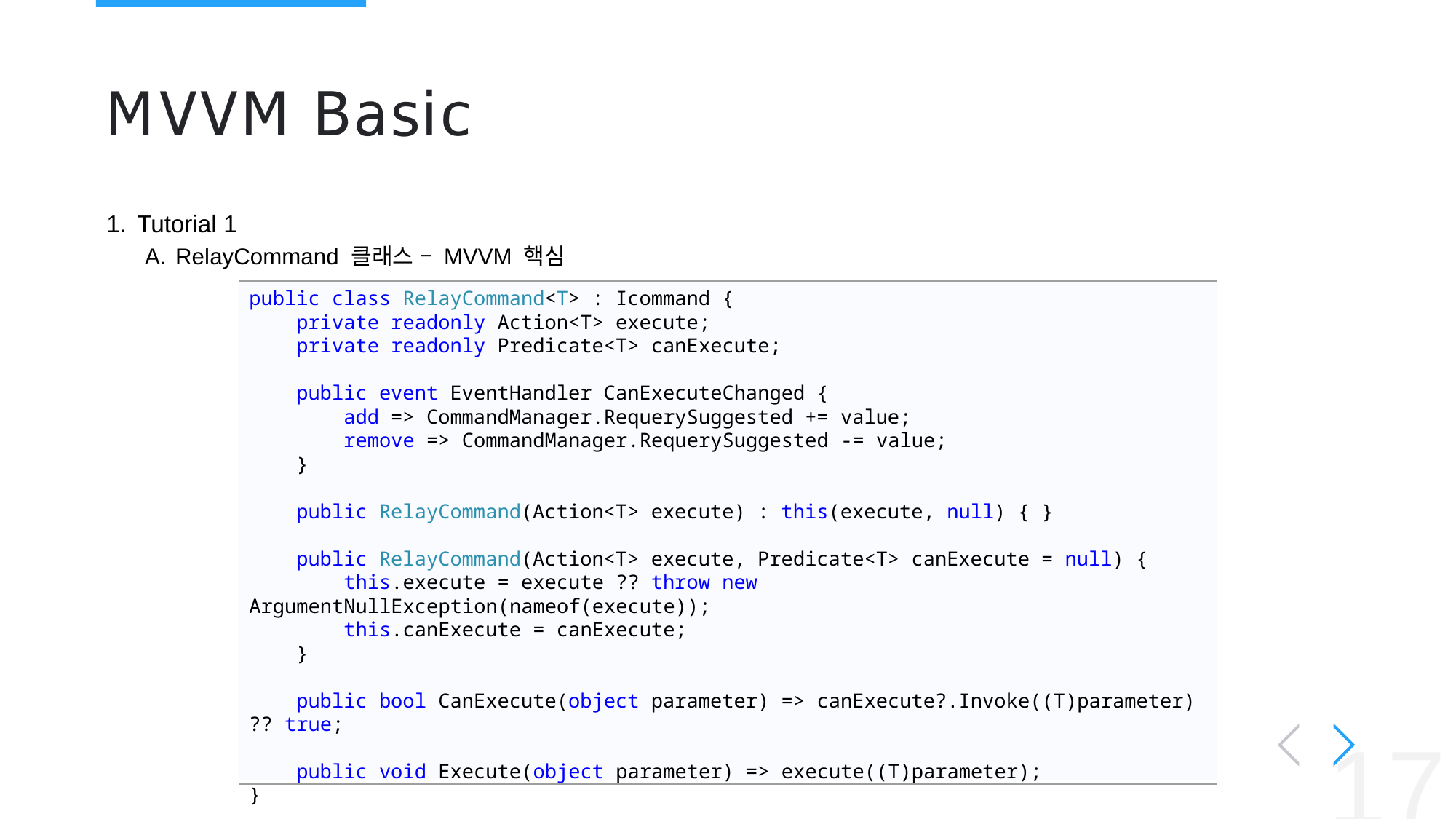

# MVVM Basic
Tutorial 1
RelayCommand 클래스 – MVVM 핵심
public class RelayCommand<T> : Icommand {
    private readonly Action<T> execute;
    private readonly Predicate<T> canExecute;

    public event EventHandler CanExecuteChanged {
        add => CommandManager.RequerySuggested += value;
        remove => CommandManager.RequerySuggested -= value;
    }

    public RelayCommand(Action<T> execute) : this(execute, null) { }

    public RelayCommand(Action<T> execute, Predicate<T> canExecute = null) {
        this.execute = execute ?? throw new ArgumentNullException(nameof(execute));
        this.canExecute = canExecute;
    }

    public bool CanExecute(object parameter) => canExecute?.Invoke((T)parameter) ?? true;

    public void Execute(object parameter) => execute((T)parameter);
}
17